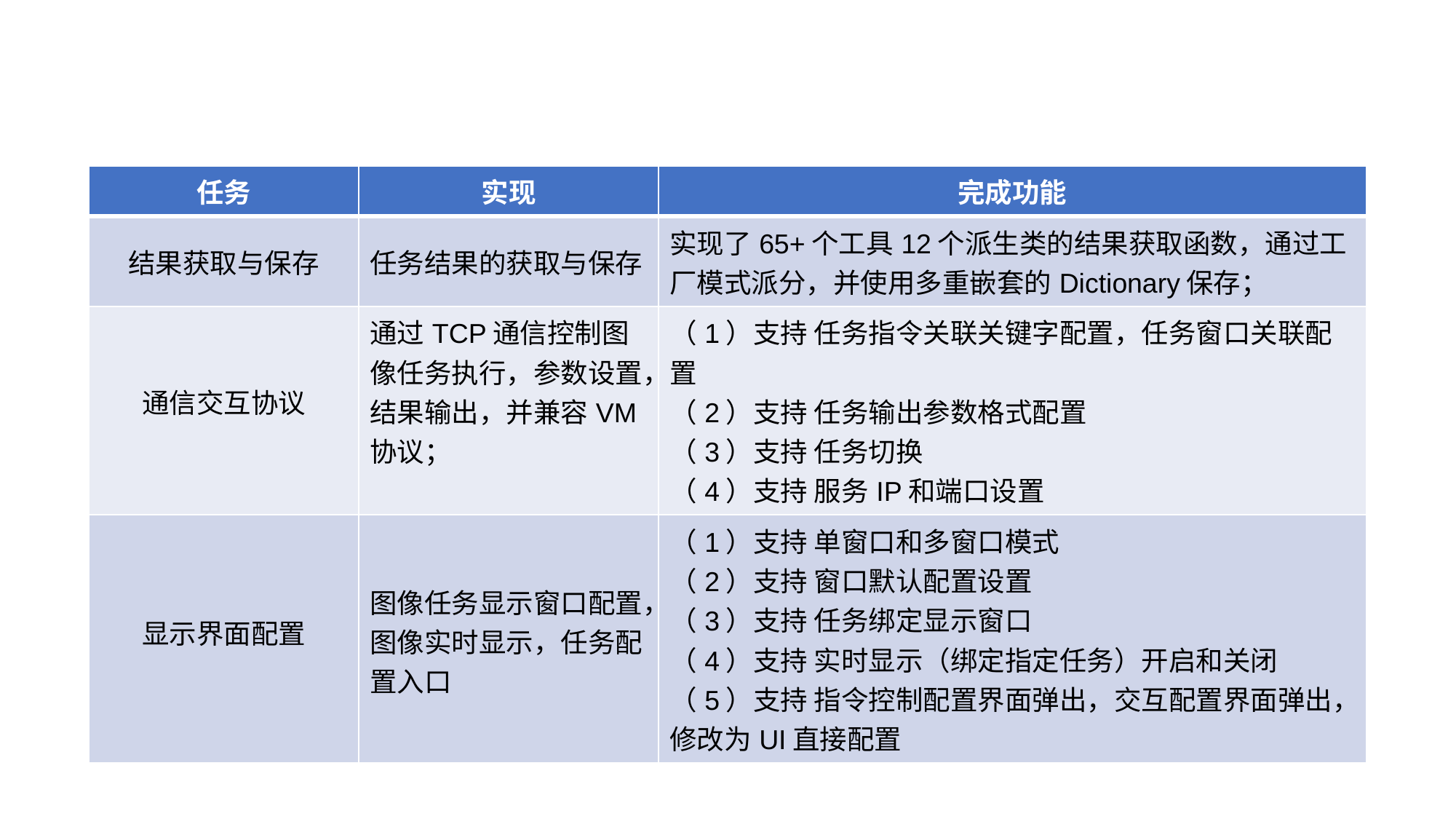

| 任务 | 实现 | 完成功能 |
| --- | --- | --- |
| 结果获取与保存 | 任务结果的获取与保存 | 实现了65+个工具12个派生类的结果获取函数，通过工厂模式派分，并使用多重嵌套的Dictionary保存； |
| 通信交互协议 | 通过TCP通信控制图像任务执行，参数设置，结果输出，并兼容VM协议； | （1）支持 任务指令关联关键字配置，任务窗口关联配置 （2）支持 任务输出参数格式配置 （3）支持 任务切换 （4）支持 服务IP和端口设置 |
| 显示界面配置 | 图像任务显示窗口配置，图像实时显示，任务配置入口 | （1）支持 单窗口和多窗口模式 （2）支持 窗口默认配置设置 （3）支持 任务绑定显示窗口 （4）支持 实时显示（绑定指定任务）开启和关闭 （5）支持 指令控制配置界面弹出，交互配置界面弹出，修改为UI直接配置 |